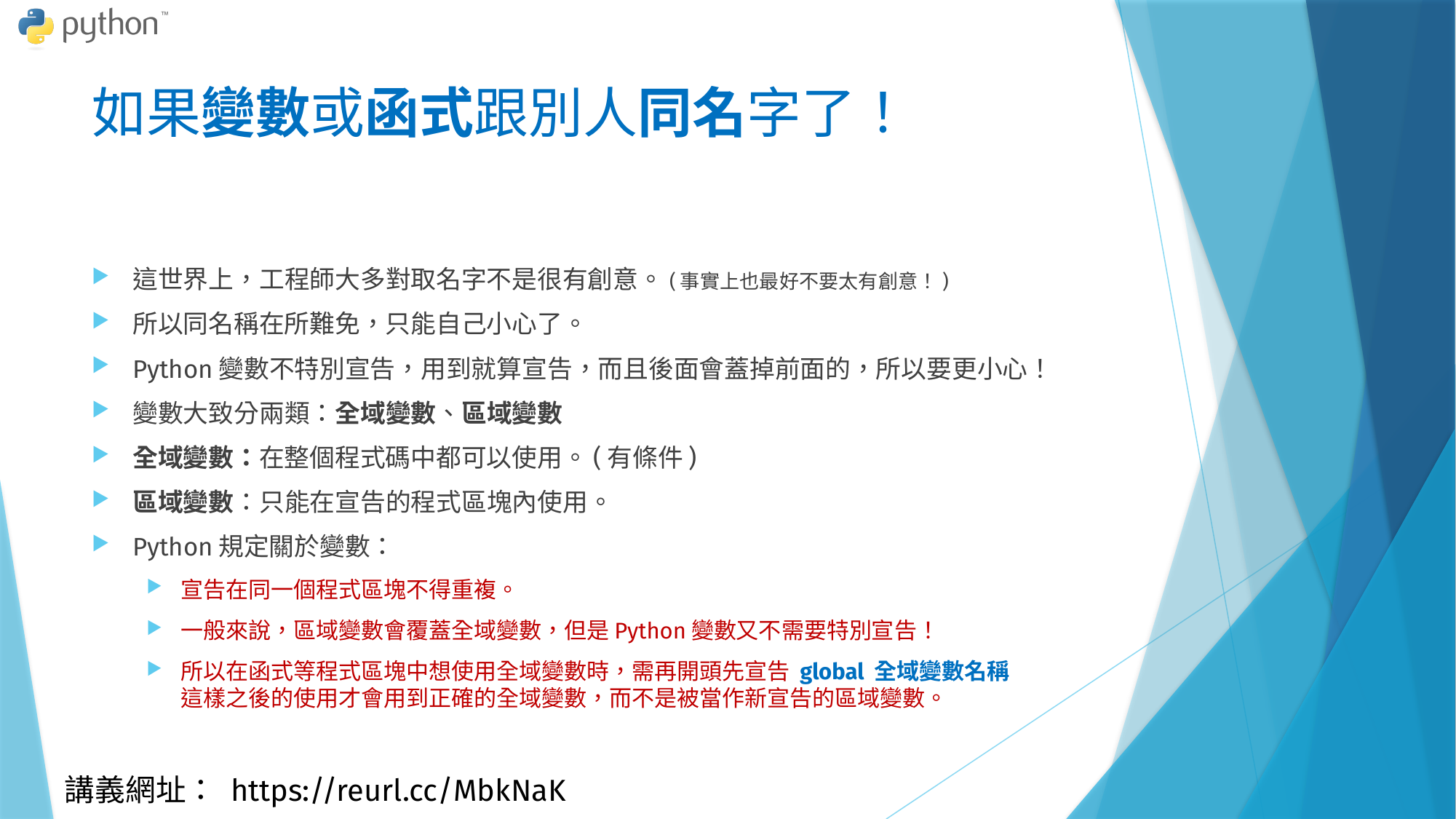

# 如果變數或函式跟別人同名字了！
這世界上，工程師大多對取名字不是很有創意。(事實上也最好不要太有創意！)
所以同名稱在所難免，只能自己小心了。
Python變數不特別宣告，用到就算宣告，而且後面會蓋掉前面的，所以要更小心！
變數大致分兩類：全域變數、區域變數
全域變數：在整個程式碼中都可以使用。(有條件)
區域變數：只能在宣告的程式區塊內使用。
Python規定關於變數：
宣告在同一個程式區塊不得重複。
一般來說，區域變數會覆蓋全域變數，但是Python變數又不需要特別宣告！
所以在函式等程式區塊中想使用全域變數時，需再開頭先宣告 global 全域變數名稱
這樣之後的使用才會用到正確的全域變數，而不是被當作新宣告的區域變數。